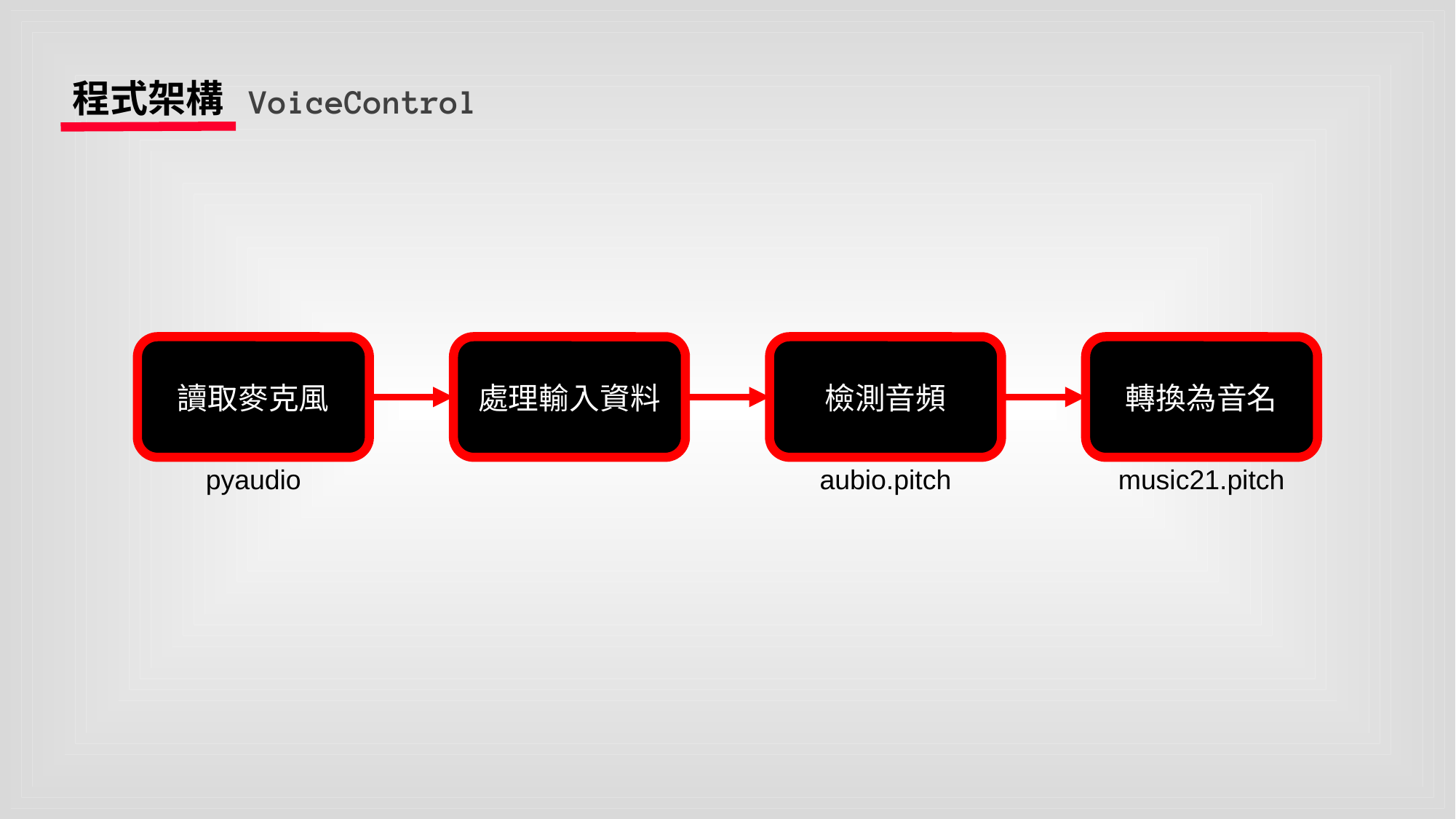

程式架構
VoiceControl
讀取麥克風
處理輸入資料
檢測音頻
轉換為音名
pyaudio
aubio.pitch
music21.pitch